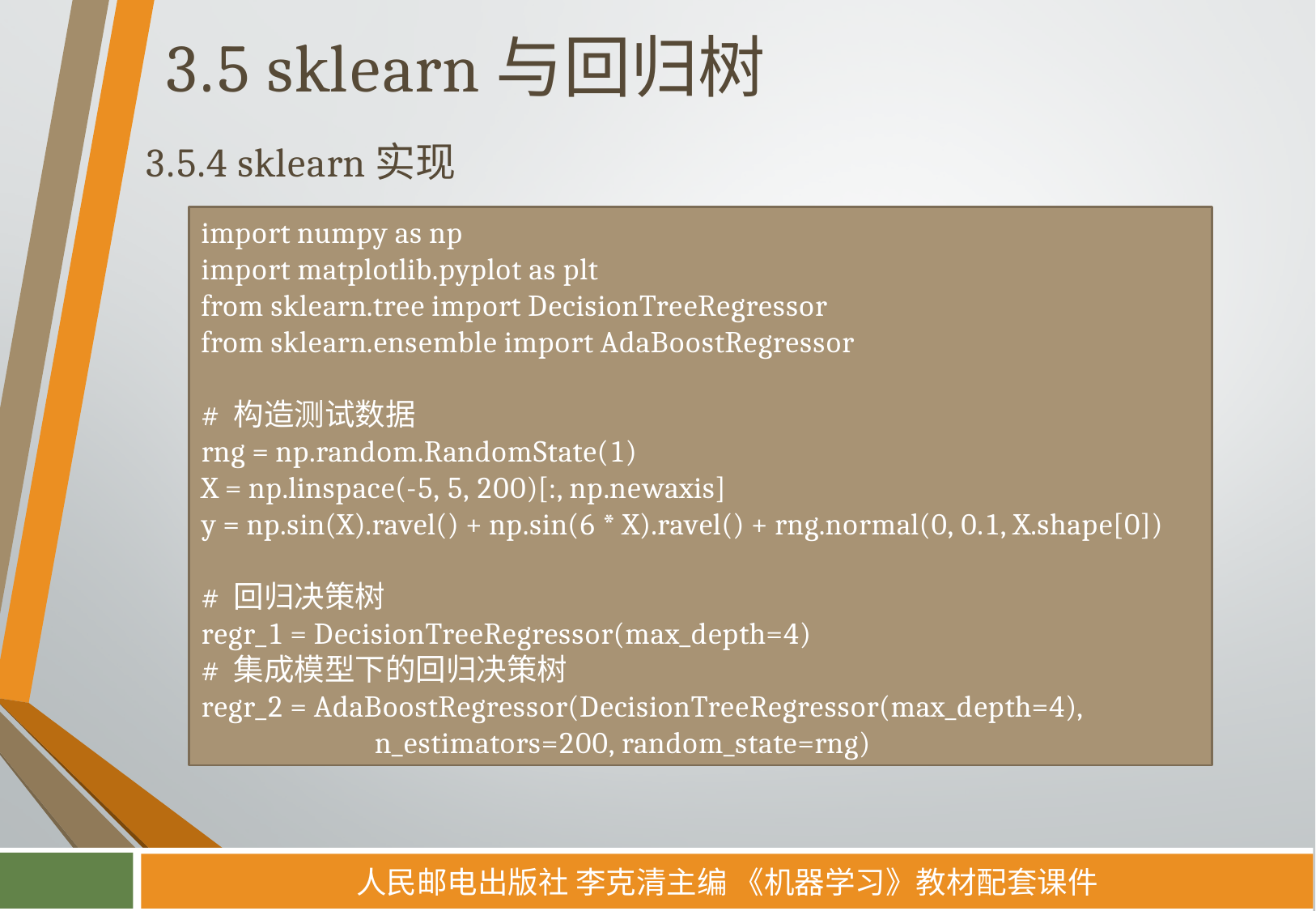

# 3.5 sklearn与回归树
3.5.4 sklearn实现
import numpy as np
import matplotlib.pyplot as plt
from sklearn.tree import DecisionTreeRegressor
from sklearn.ensemble import AdaBoostRegressor

# 构造测试数据
rng = np.random.RandomState(1)
X = np.linspace(-5, 5, 200)[:, np.newaxis]
y = np.sin(X).ravel() + np.sin(6 * X).ravel() + rng.normal(0, 0.1, X.shape[0])

# 回归决策树
regr_1 = DecisionTreeRegressor(max_depth=4)
# 集成模型下的回归决策树
regr_2 = AdaBoostRegressor(DecisionTreeRegressor(max_depth=4),
                          n_estimators=200, random_state=rng)